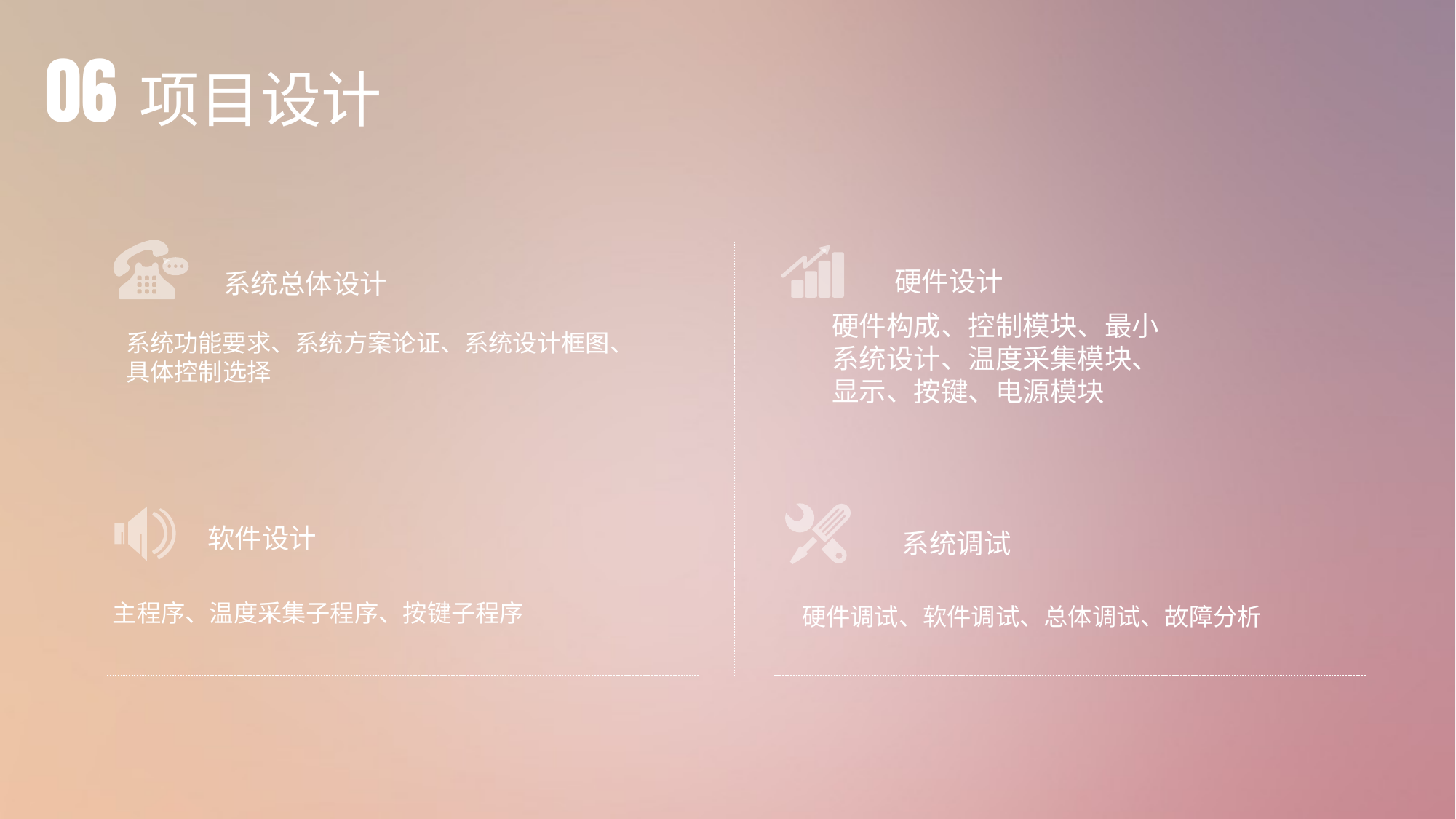

06 项目设计

硬件设计

系统总体设计
硬件构成、控制模块、最小系统设计、温度采集模块、显示、按键、电源模块
系统功能要求、系统方案论证、系统设计框图、具体控制选择
软件设计

系统调试

主程序、温度采集子程序、按键子程序
硬件调试、软件调试、总体调试、故障分析